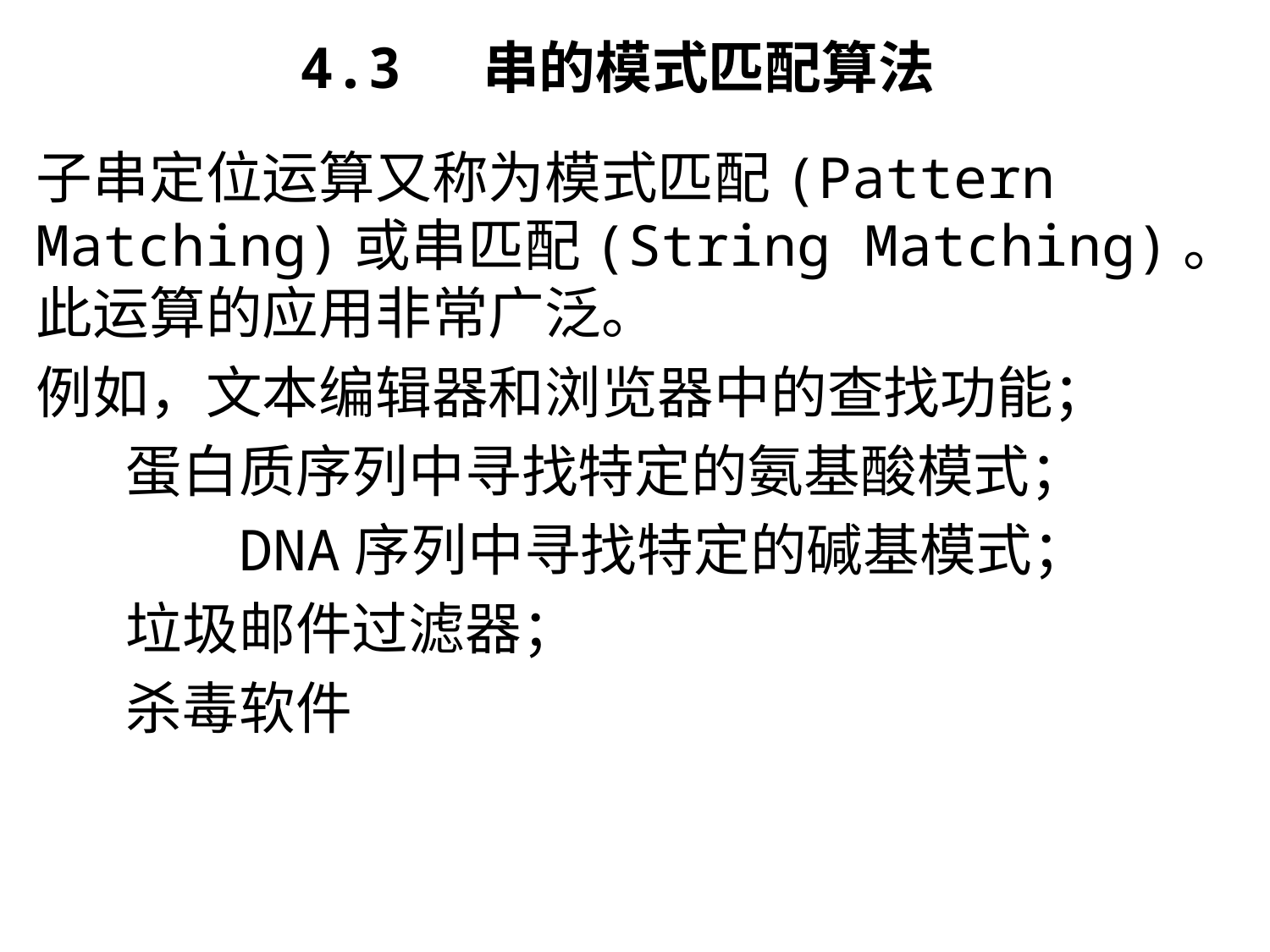

4.3  串的模式匹配算法
子串定位运算又称为模式匹配(Pattern Matching)或串匹配(String Matching)。此运算的应用非常广泛。
例如，文本编辑器和浏览器中的查找功能；
      蛋白质序列中寻找特定的氨基酸模式；
      DNA序列中寻找特定的碱基模式；
      垃圾邮件过滤器；
      杀毒软件